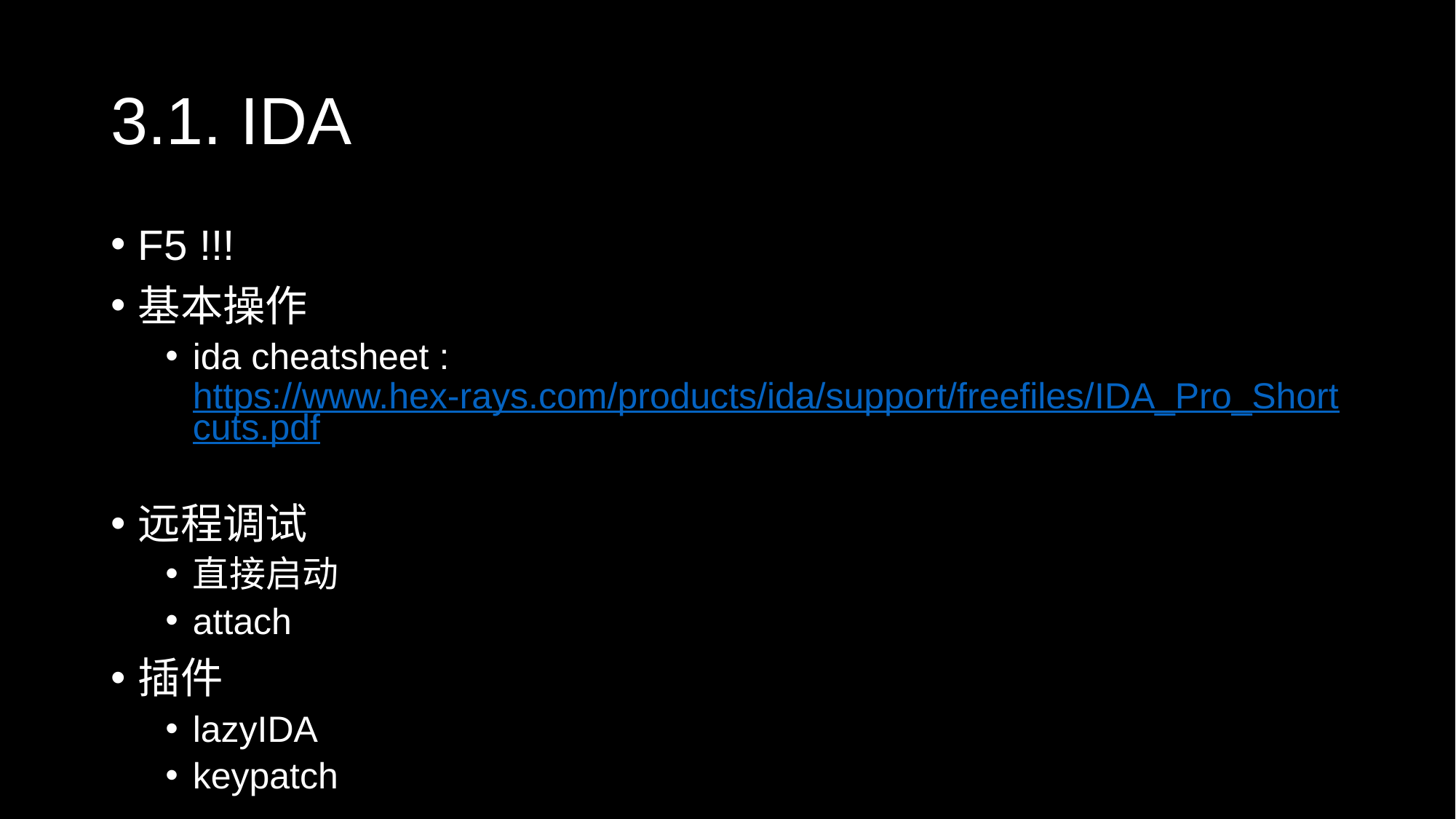

# 3.1. IDA
F5 !!!
基本操作
ida cheatsheet : https://www.hex-rays.com/products/ida/support/freefiles/IDA_Pro_Shortcuts.pdf
远程调试
直接启动
attach
插件
lazyIDA
keypatch